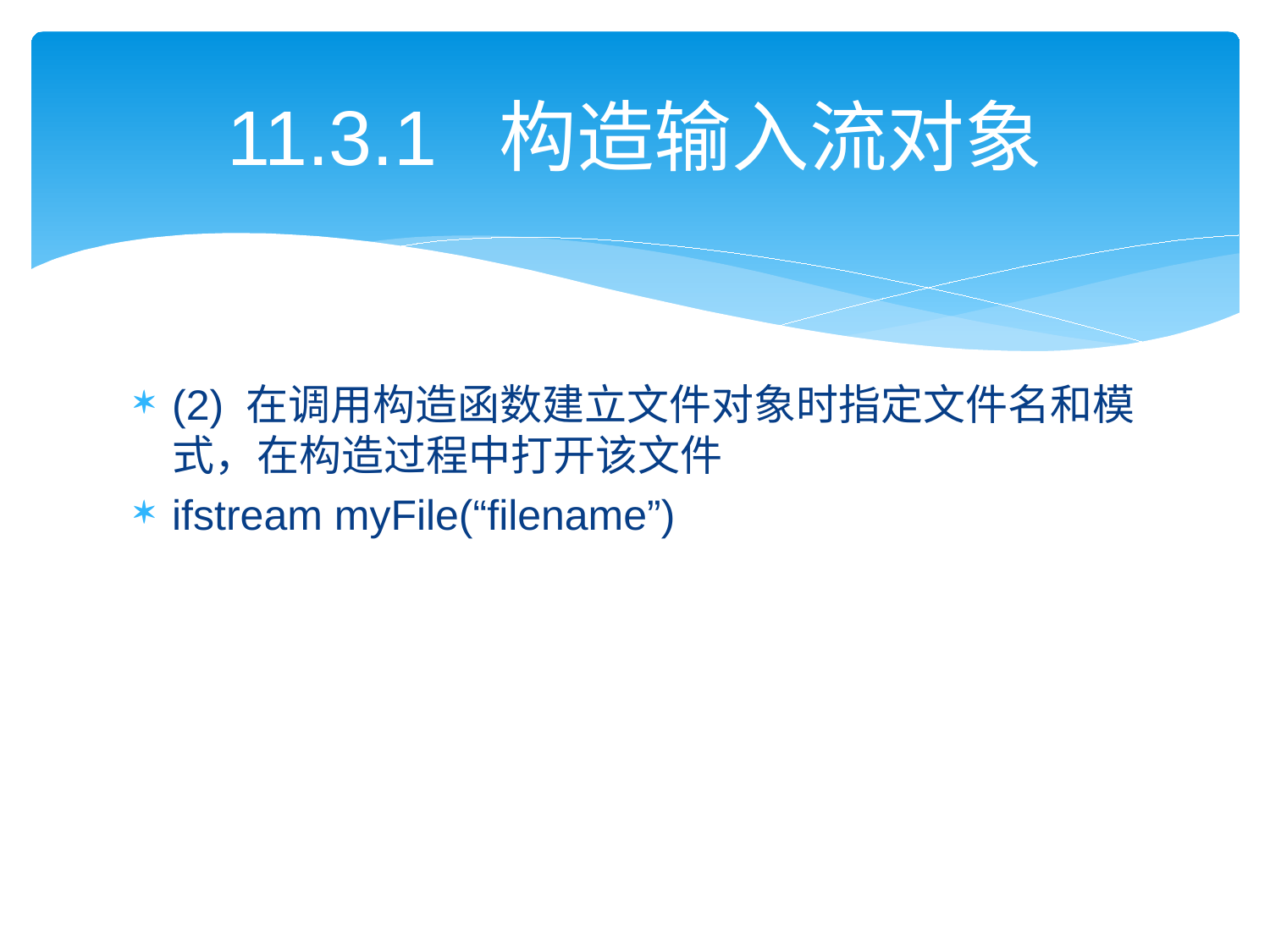

# 11.3.1  构造输入流对象
(2) 在调用构造函数建立文件对象时指定文件名和模式，在构造过程中打开该文件
ifstream myFile(“filename”)